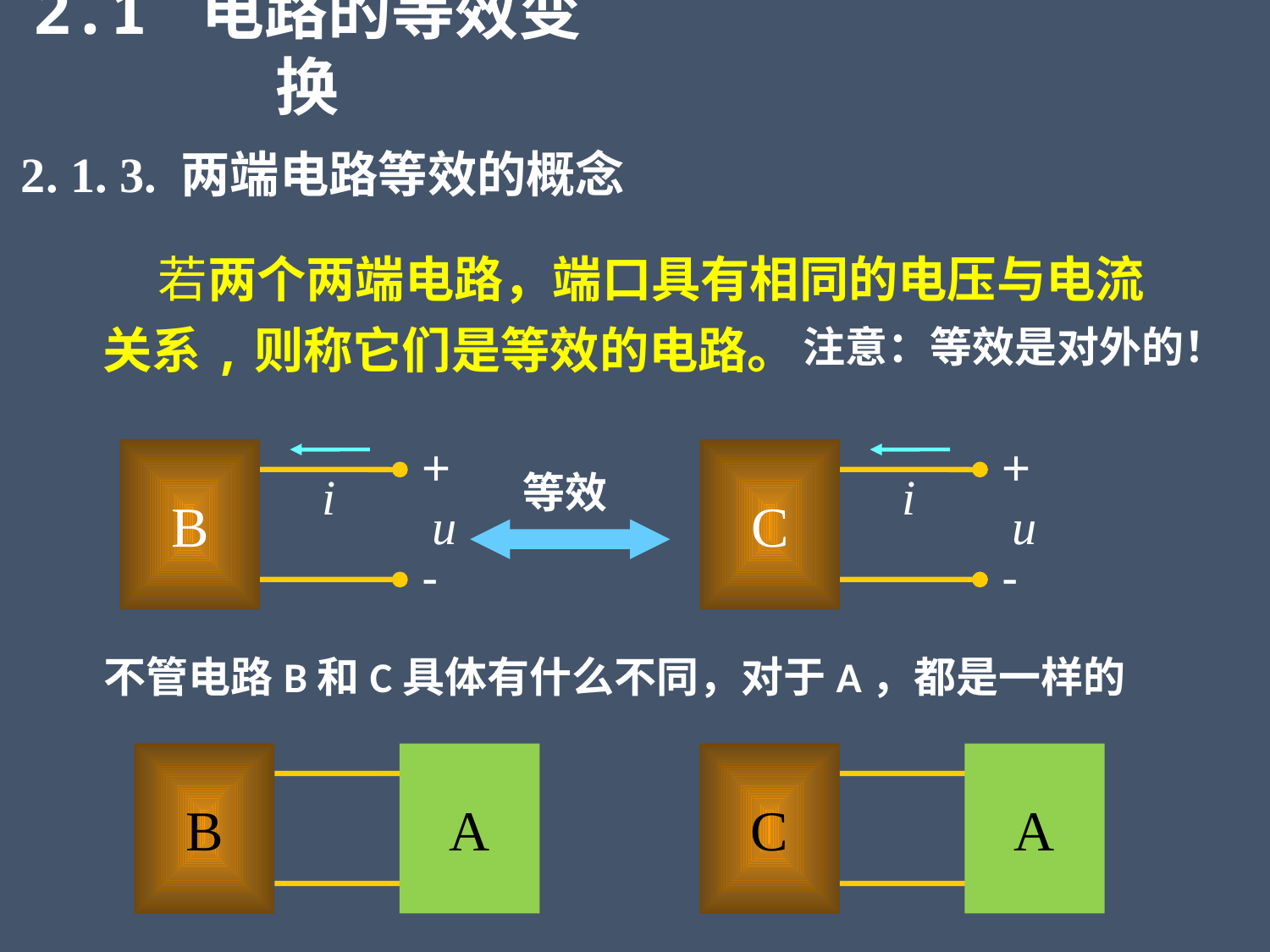

2.1 电路的等效变换
2. 1. 3. 两端电路等效的概念
    若两个两端电路，端口具有相同的电压与电流关系,则称它们是等效的电路。
注意：等效是对外的！
+
B

i
u
-
+
C

i
u
-
等效

不管电路B和C具体有什么不同，对于A，都是一样的
B

A
C

A